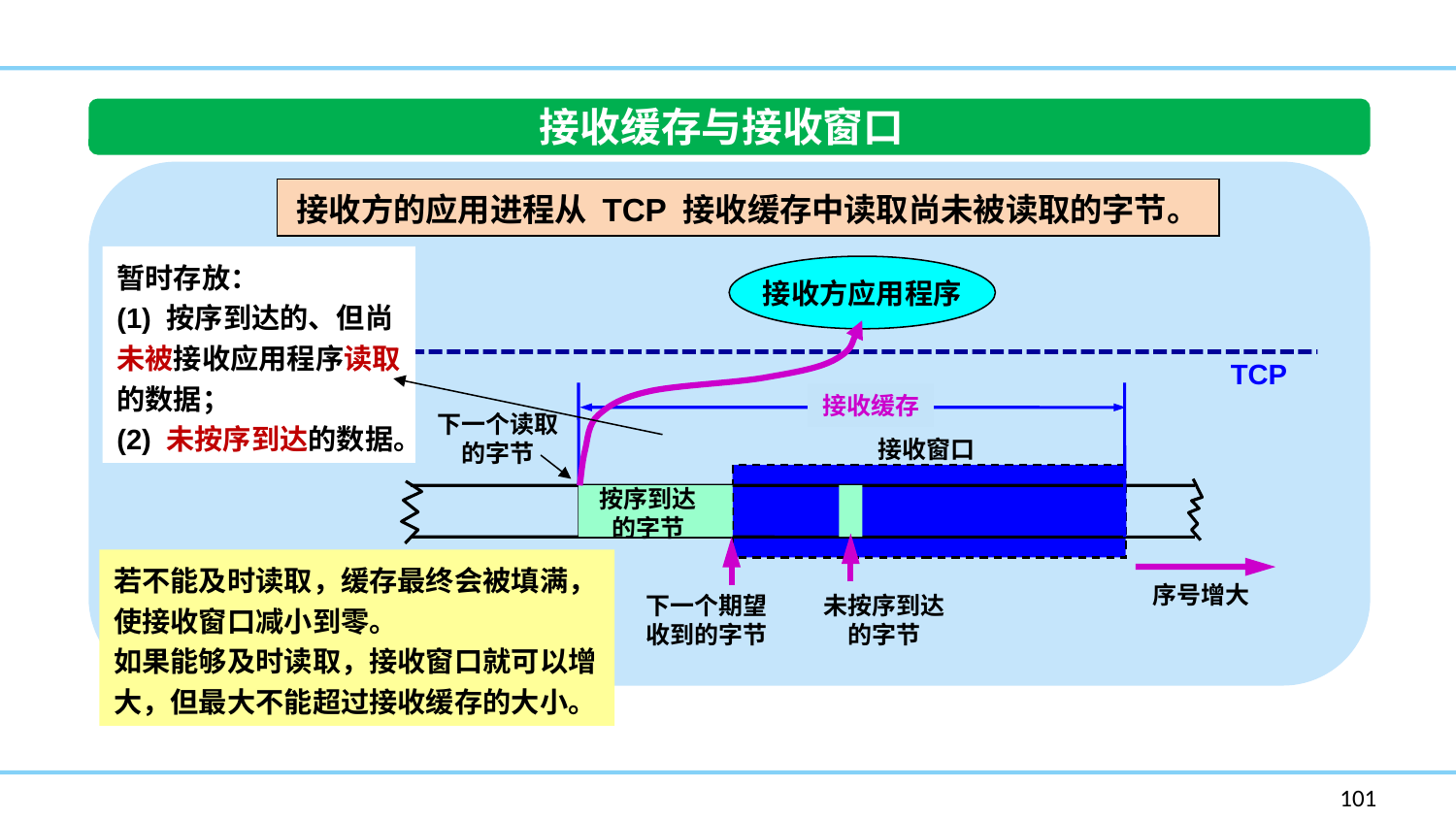

接收缓存与接收窗口

接收方的应用进程从 TCP 接收缓存中读取尚未被读取的字节。
暂时存放：
(1) 按序到达的、但尚未被接收应用程序读取的数据；
(2) 未按序到达的数据。
接收方应用程序

TCP

接收缓存
下一个读取
的字节

接收窗口

按序到达的字节

序号增大
下一个期望收到的字节
未按序到达的字节

若不能及时读取，缓存最终会被填满，使接收窗口减小到零。
如果能够及时读取，接收窗口就可以增大，但最大不能超过接收缓存的大小。
101